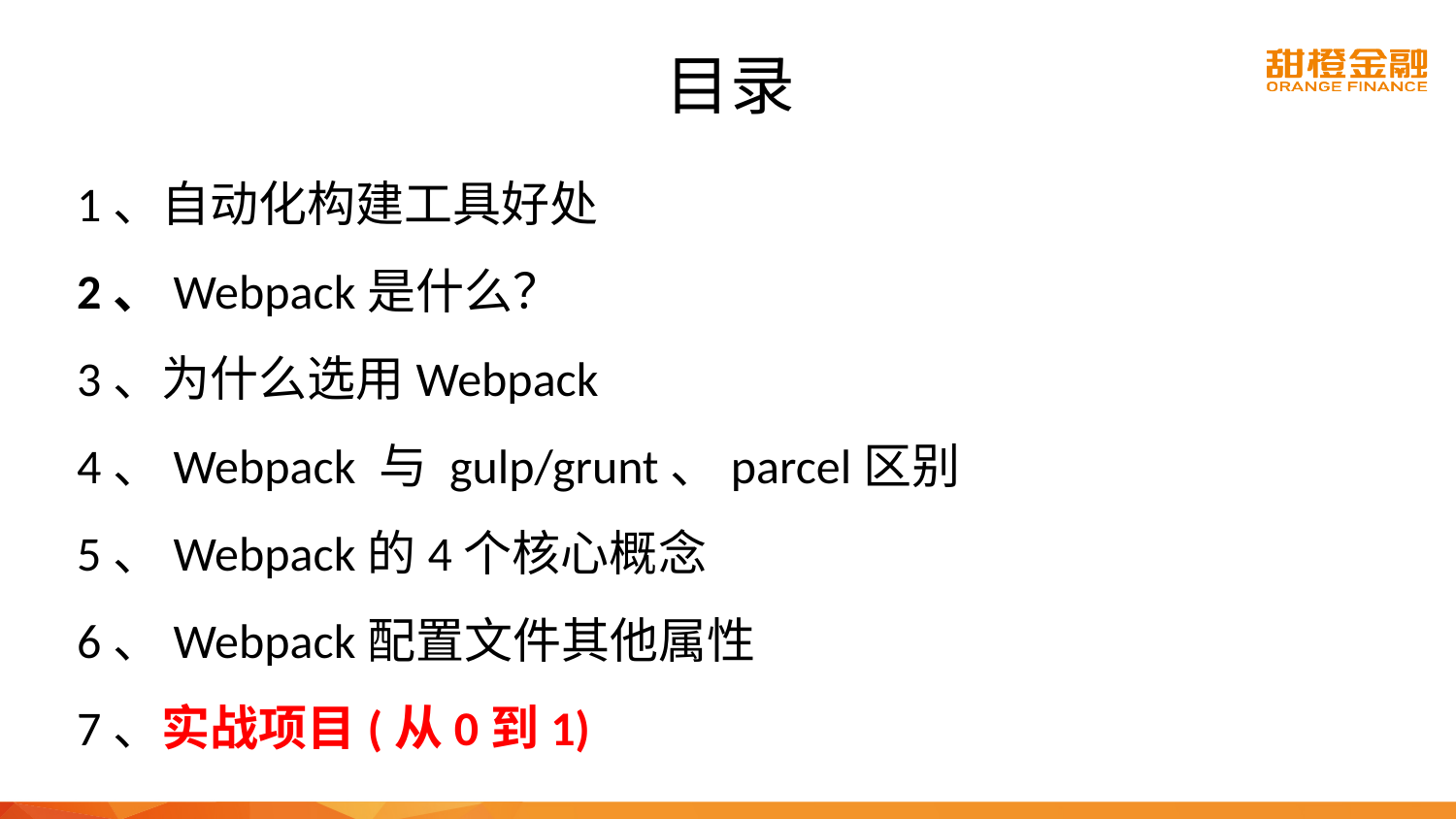

# 目录
1、自动化构建工具好处
2、Webpack是什么？
3、为什么选用Webpack
4、Webpack 与 gulp/grunt、parcel区别
5、Webpack的4个核心概念
6、Webpack配置文件其他属性
7、实战项目(从0到1)